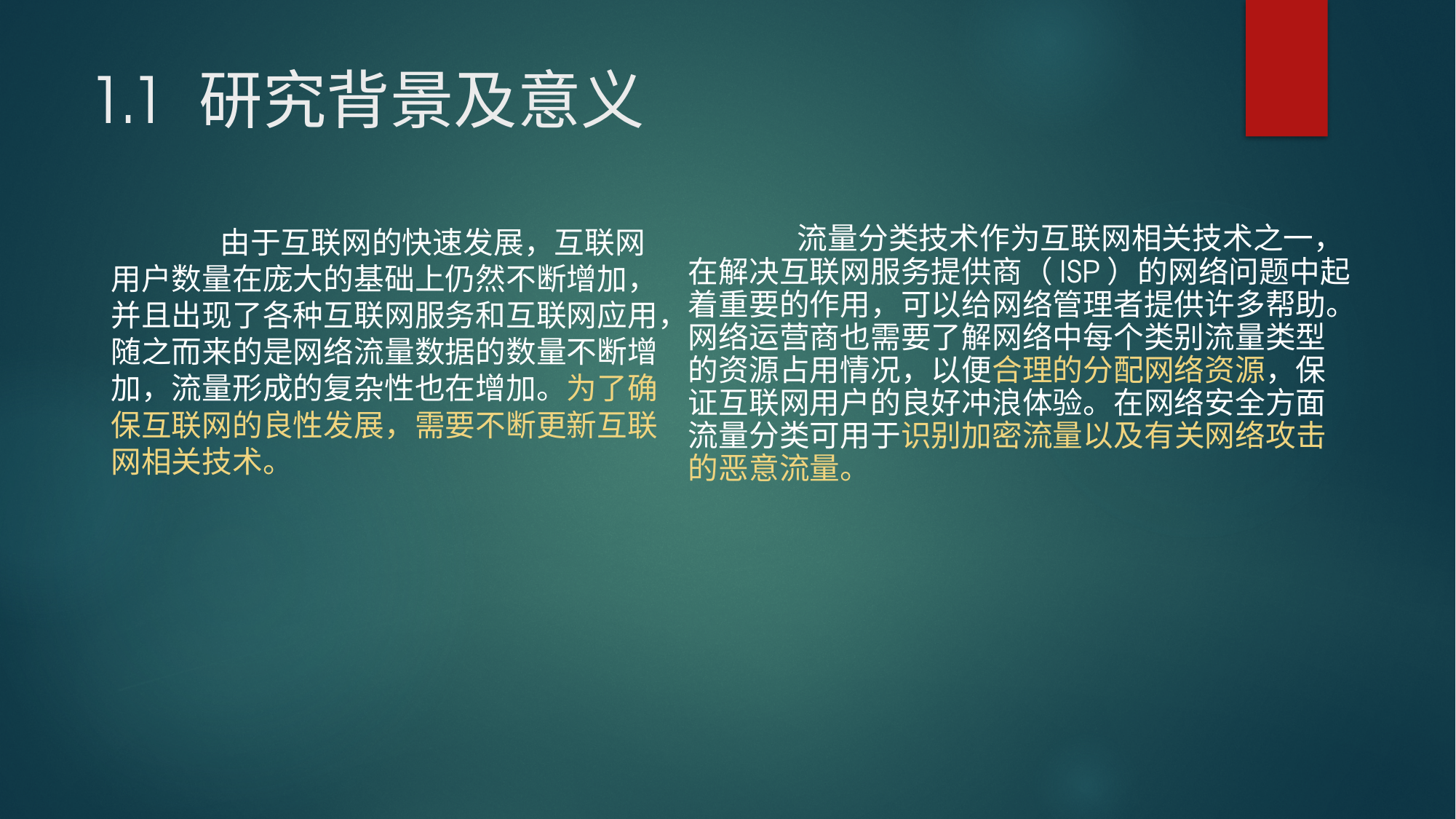

# 1.1 研究背景及意义
	由于互联网的快速发展，互联网用户数量在庞大的基础上仍然不断增加，并且出现了各种互联网服务和互联网应用，随之而来的是网络流量数据的数量不断增加，流量形成的复杂性也在增加。为了确保互联网的良性发展，需要不断更新互联网相关技术。

	流量分类技术作为互联网相关技术之一，在解决互联网服务提供商（ISP）的网络问题中起着重要的作用，可以给网络管理者提供许多帮助。网络运营商也需要了解网络中每个类别流量类型的资源占用情况，以便合理的分配网络资源，保证互联网用户的良好冲浪体验。在网络安全方面流量分类可用于识别加密流量以及有关网络攻击的恶意流量。